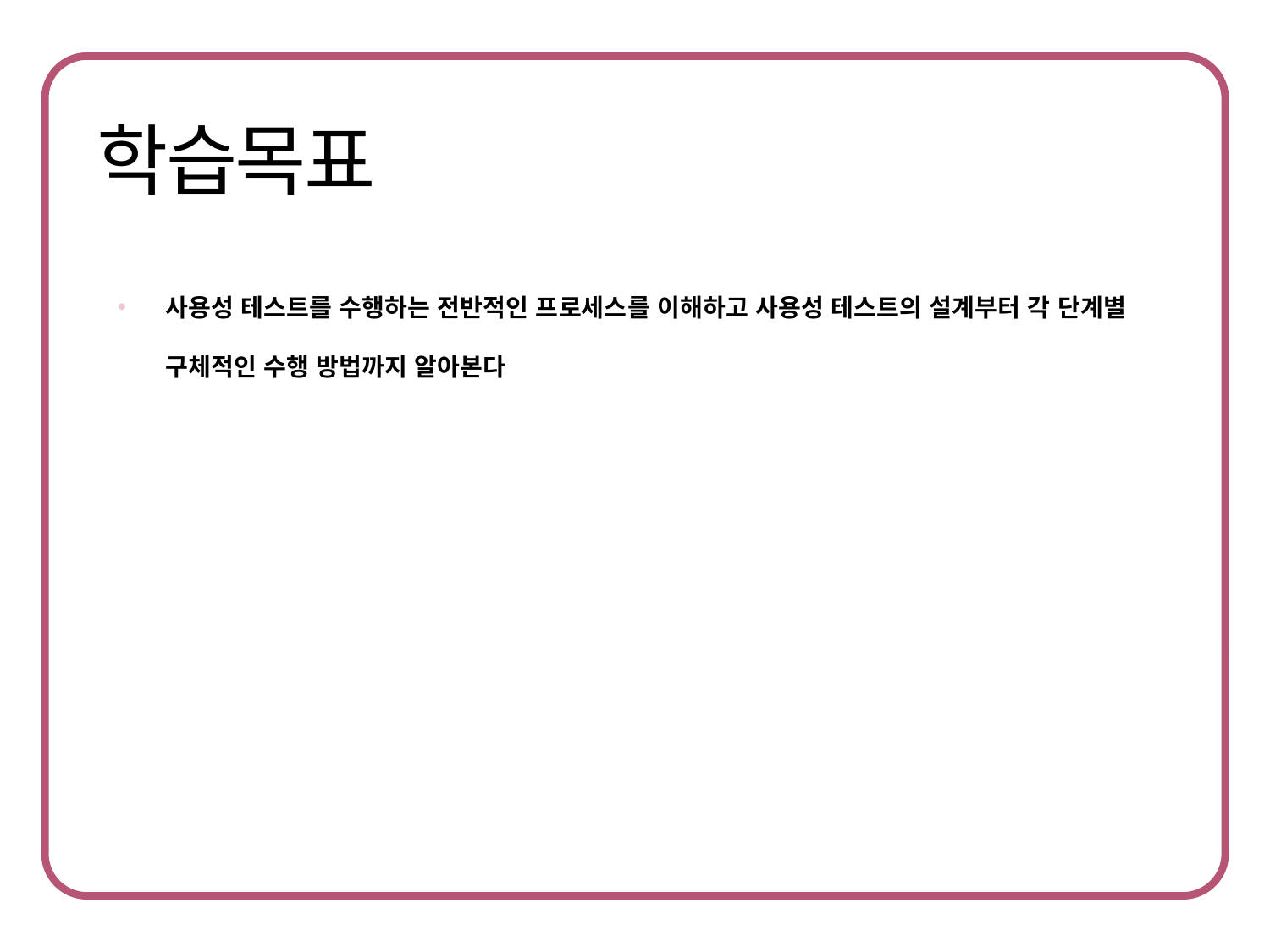

사용성 테스트를 수행하는 전반적인 프로세스를 이해하고 사용성 테스트의 설계부터 각 단계별 구체적인 수행 방법까지 알아본다